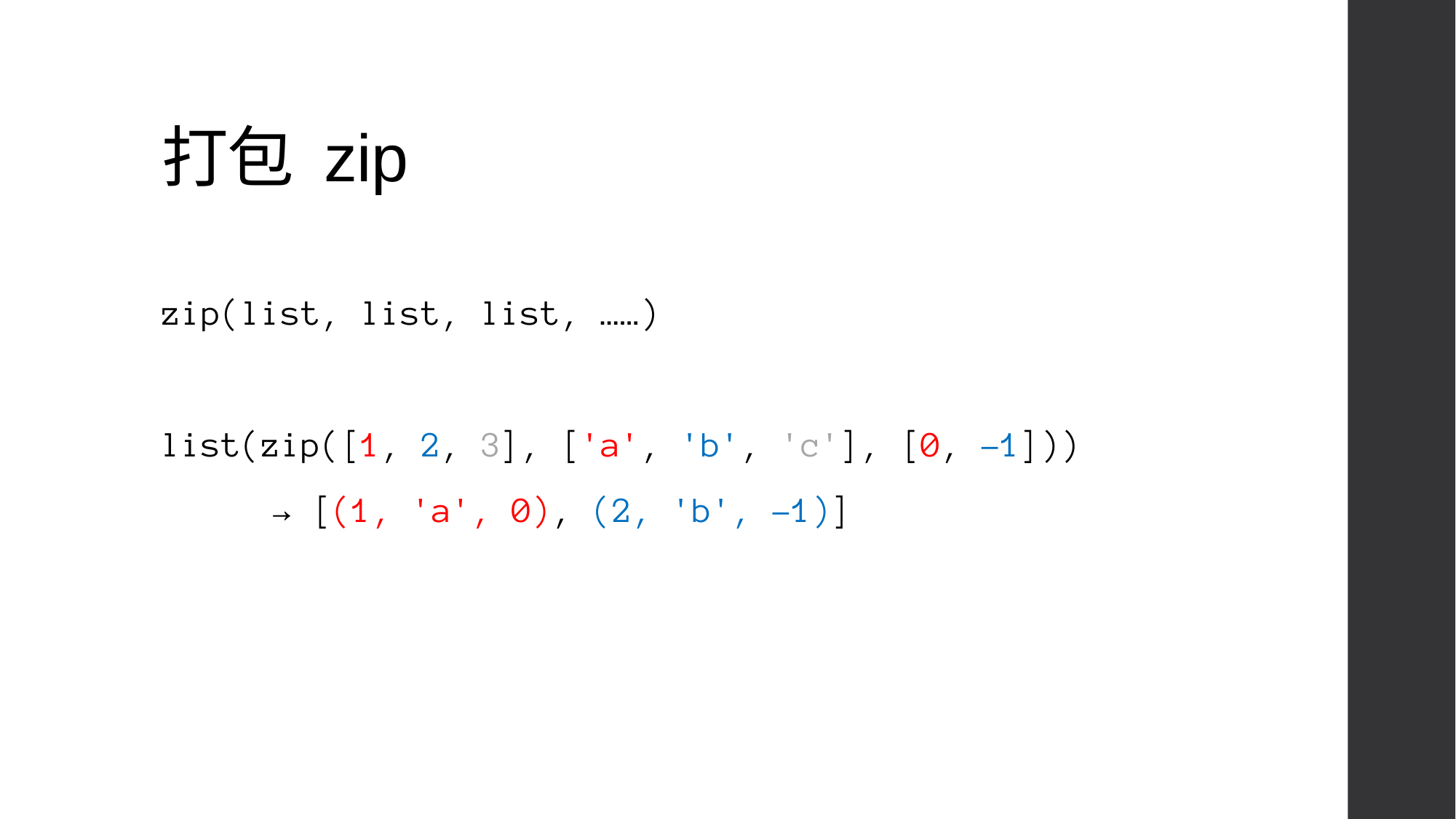

# 打包 zip

zip(list, list, list, ……)

list(zip([1, 2, 3], ['a', 'b', 'c'], [0, -1]))
	→ [(1, 'a', 0), (2, 'b', -1)]